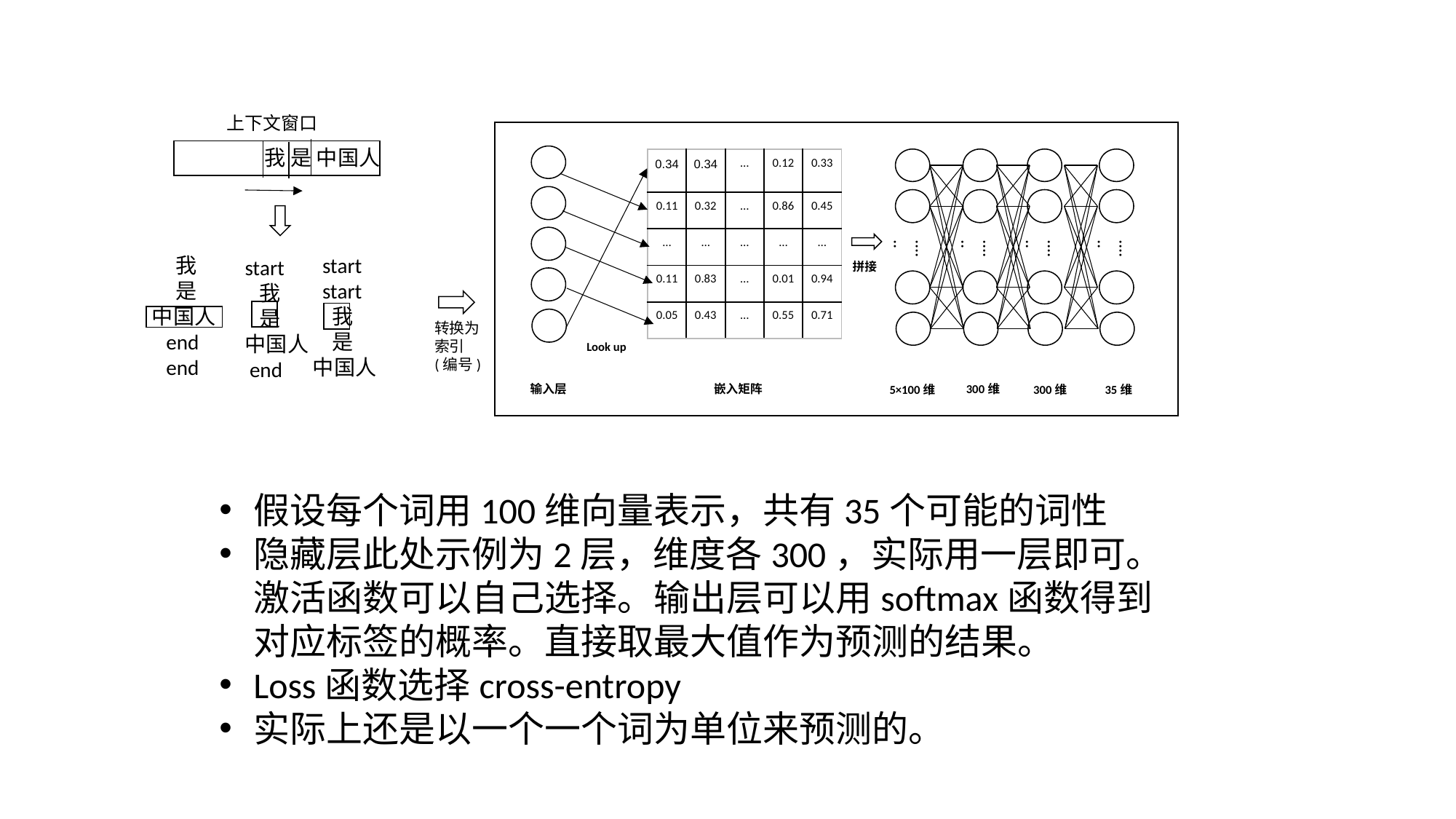

上下文窗口

我 是 中国人

| 0.34 | 0.34 | … | 0.12 | 0.33 |
| --- | --- | --- | --- | --- |
| 0.11 | 0.32 | … | 0.86 | 0.45 |
| … | … | … | … | … |
| 0.11 | 0.83 | … | 0.01 | 0.94 |
| 0.05 | 0.43 | … | 0.55 | 0.71 |

......
......
......
......

    我
    是
中国人
   end
   end
  start
  start
   我
   是
中国人
start
  我
  是
中国人
 end
拼接

转换为索引(编号)
Look up
300维
输入层
嵌入矩阵
5×100维
300维
35维
假设每个词用100维向量表示，共有35个可能的词性
隐藏层此处示例为2层，维度各300，实际用一层即可。激活函数可以自己选择。输出层可以用softmax函数得到对应标签的概率。直接取最大值作为预测的结果。
Loss函数选择cross-entropy
实际上还是以一个一个词为单位来预测的。